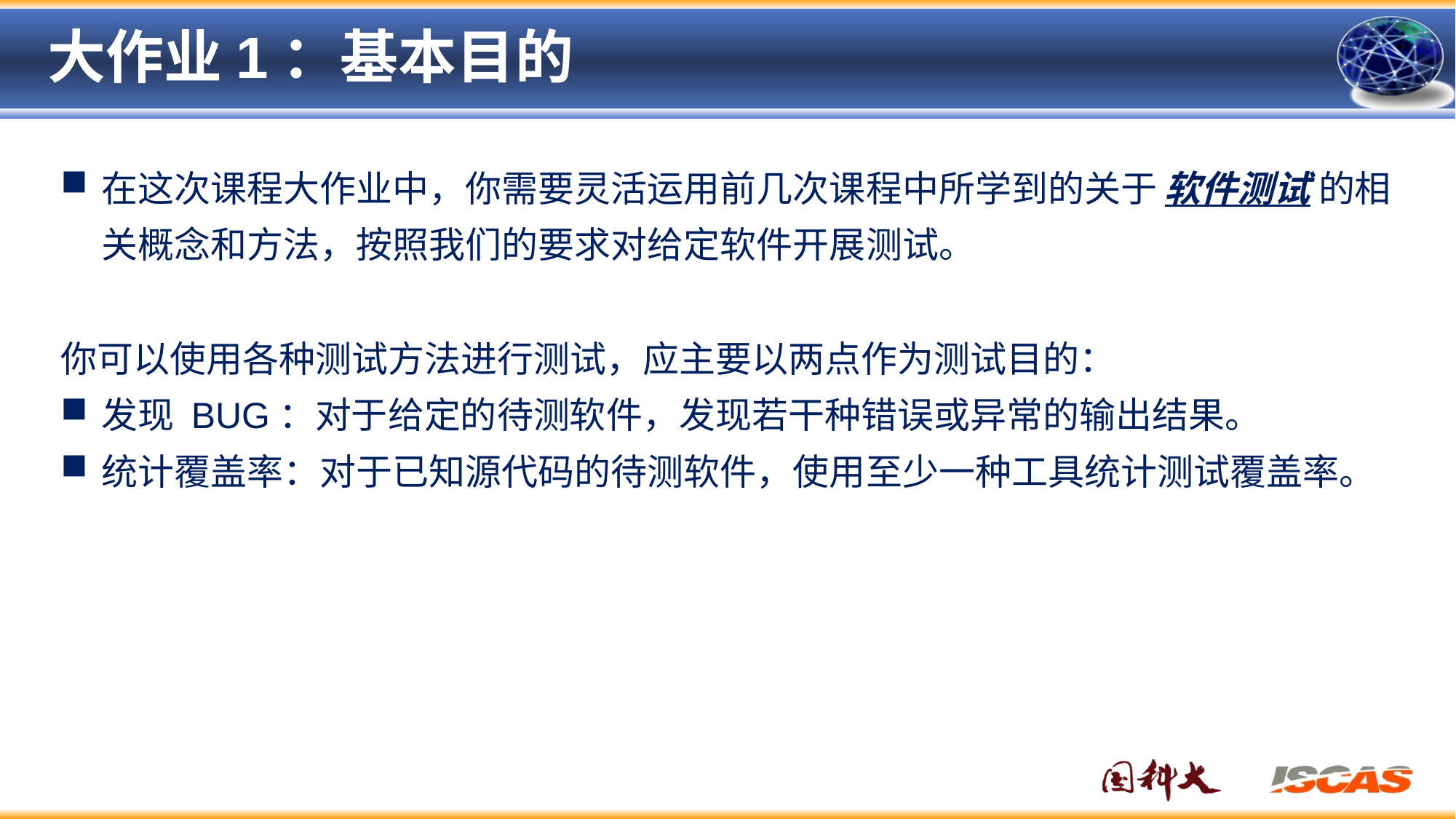

# 大作业1：基本目的
在这次课程大作业中，你需要灵活运用前几次课程中所学到的关于 软件测试 的相关概念和方法，按照我们的要求对给定软件开展测试。

你可以使用各种测试方法进行测试，应主要以两点作为测试目的：
发现 BUG：对于给定的待测软件，发现若干种错误或异常的输出结果。
统计覆盖率：对于已知源代码的待测软件，使用至少一种工具统计测试覆盖率。